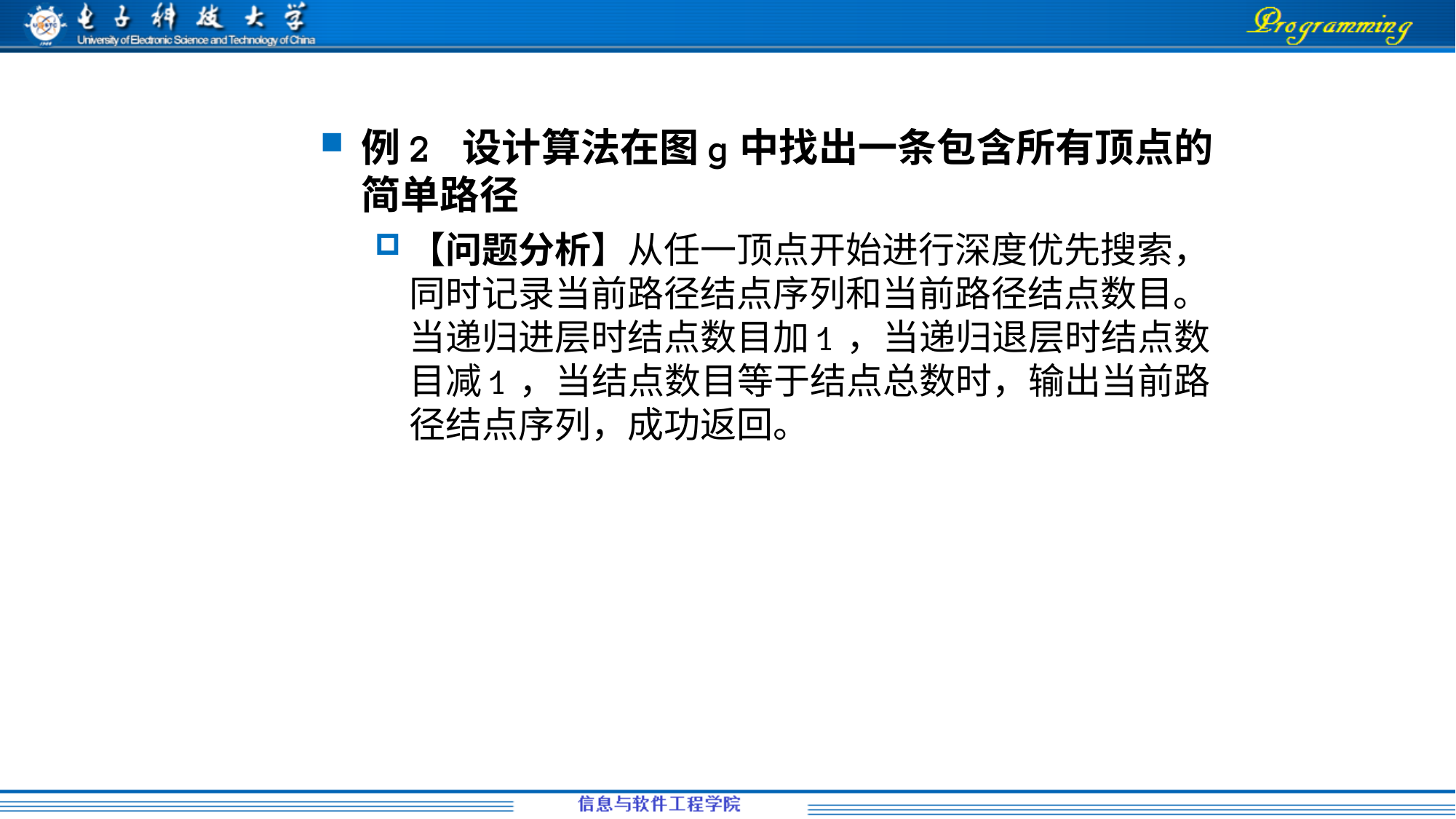

例2 设计算法在图g中找出一条包含所有顶点的简单路径
【问题分析】从任一顶点开始进行深度优先搜索，同时记录当前路径结点序列和当前路径结点数目。当递归进层时结点数目加1，当递归退层时结点数目减1，当结点数目等于结点总数时，输出当前路径结点序列，成功返回。